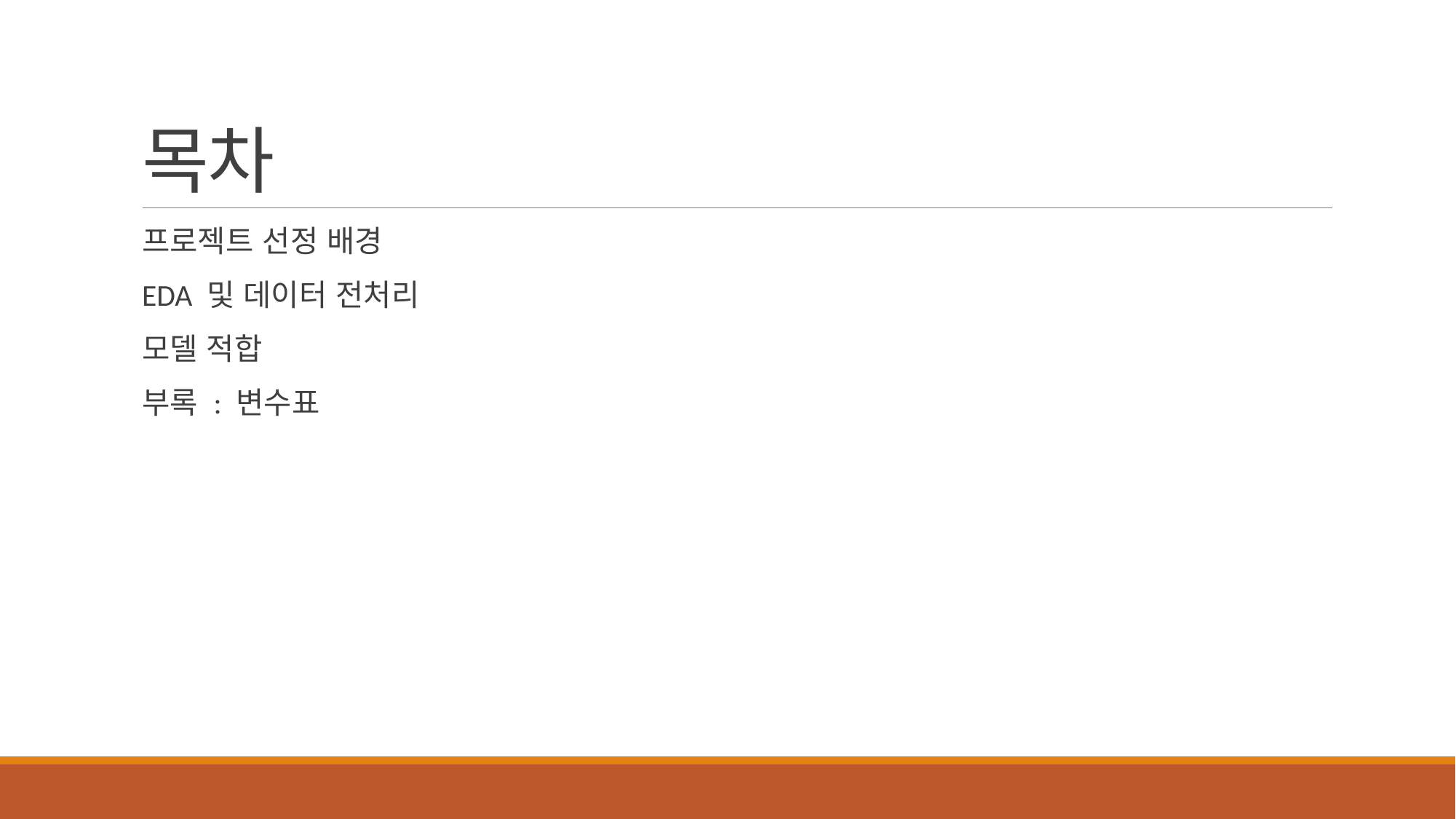

# 목차
프로젝트 선정 배경
EDA 및 데이터 전처리
모델 적합
부록 : 변수표